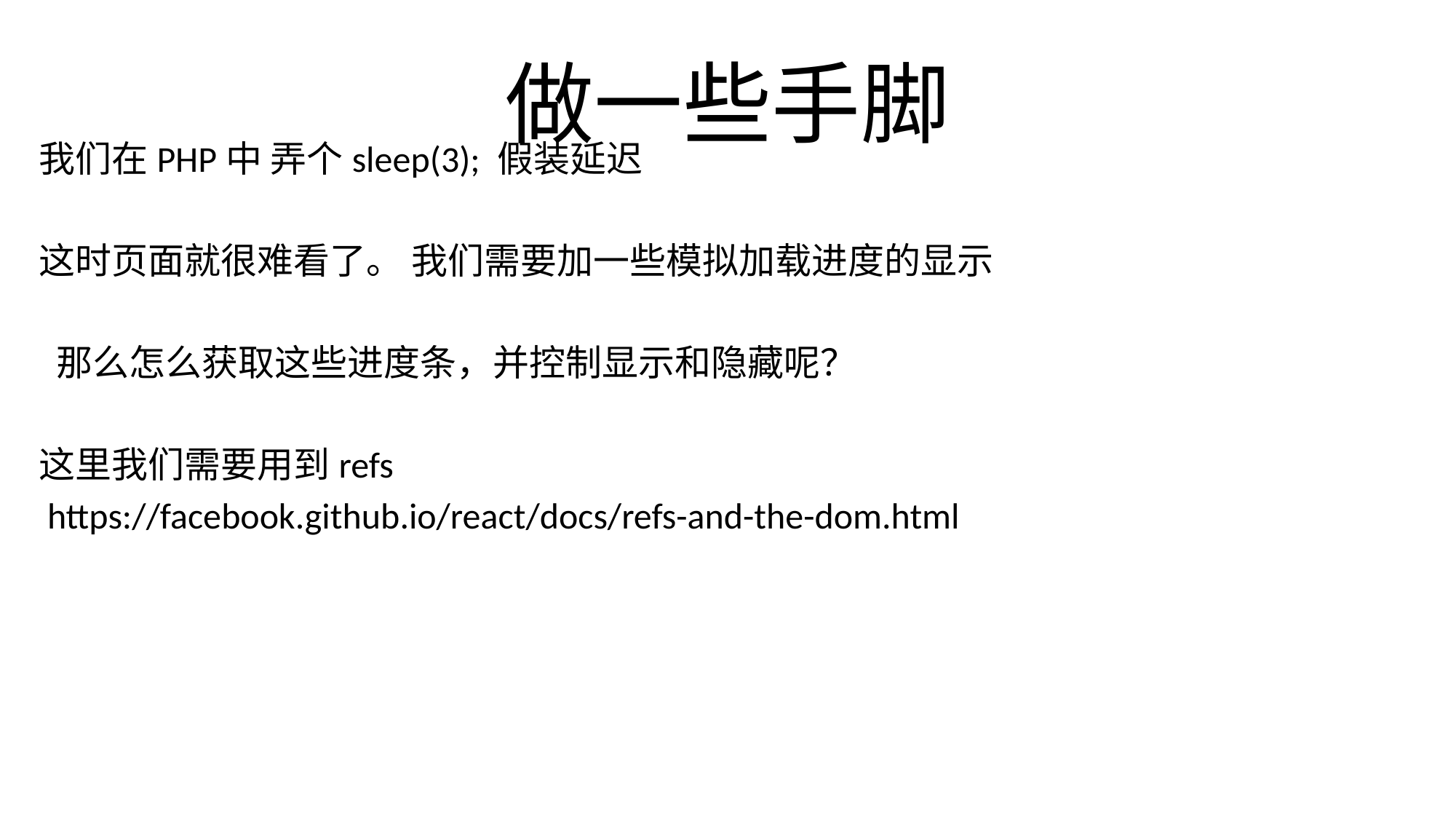

# 做一些手脚
我们在PHP中 弄个sleep(3); 假装延迟

这时页面就很难看了。 我们需要加一些模拟加载进度的显示

 那么怎么获取这些进度条，并控制显示和隐藏呢？

这里我们需要用到refs
 https://facebook.github.io/react/docs/refs-and-the-dom.html